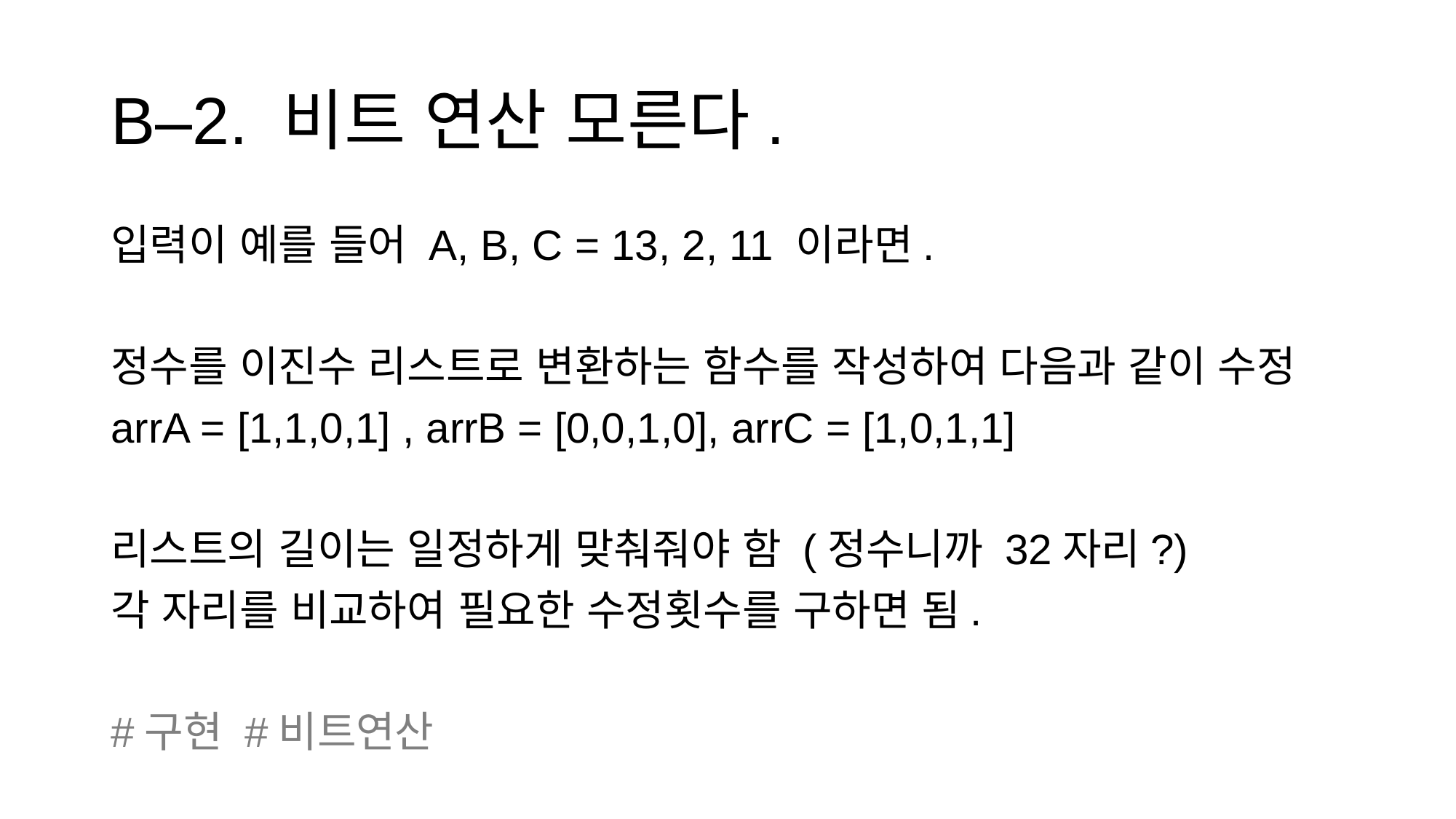

# B–2. 비트 연산 모른다.
입력이 예를 들어 A, B, C = 13, 2, 11 이라면.

정수를 이진수 리스트로 변환하는 함수를 작성하여 다음과 같이 수정
arrA = [1,1,0,1] , arrB = [0,0,1,0], arrC = [1,0,1,1]

리스트의 길이는 일정하게 맞춰줘야 함 (정수니까 32자리?)
각 자리를 비교하여 필요한 수정횟수를 구하면 됨.

#구현 #비트연산